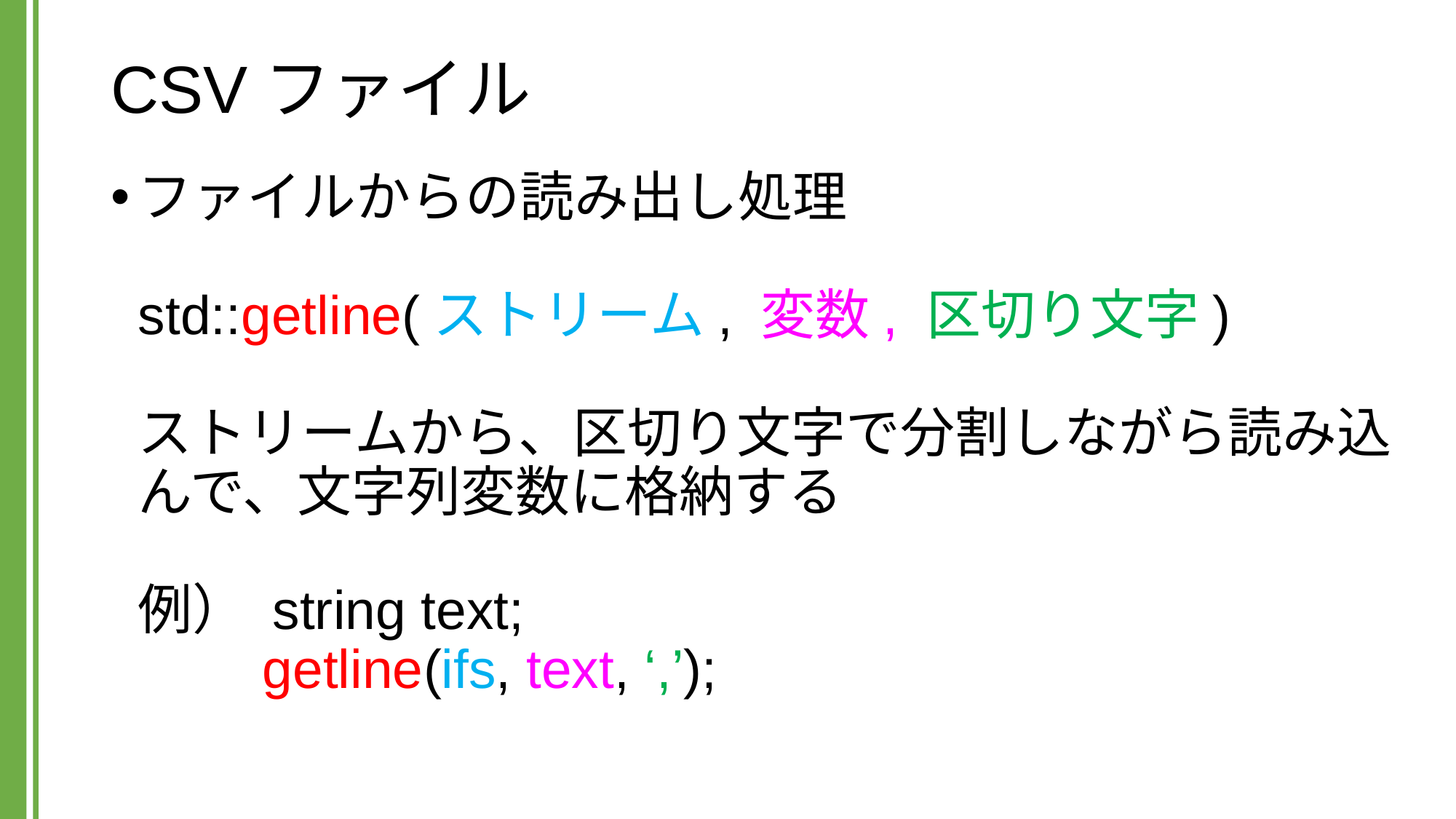

# CSVファイル
ファイルからの読み出し処理
std::getline(ストリーム, 変数, 区切り文字)
ストリームから、区切り文字で分割しながら読み込んで、文字列変数に格納する
例） string text;
	 getline(ifs, text, ‘,’);